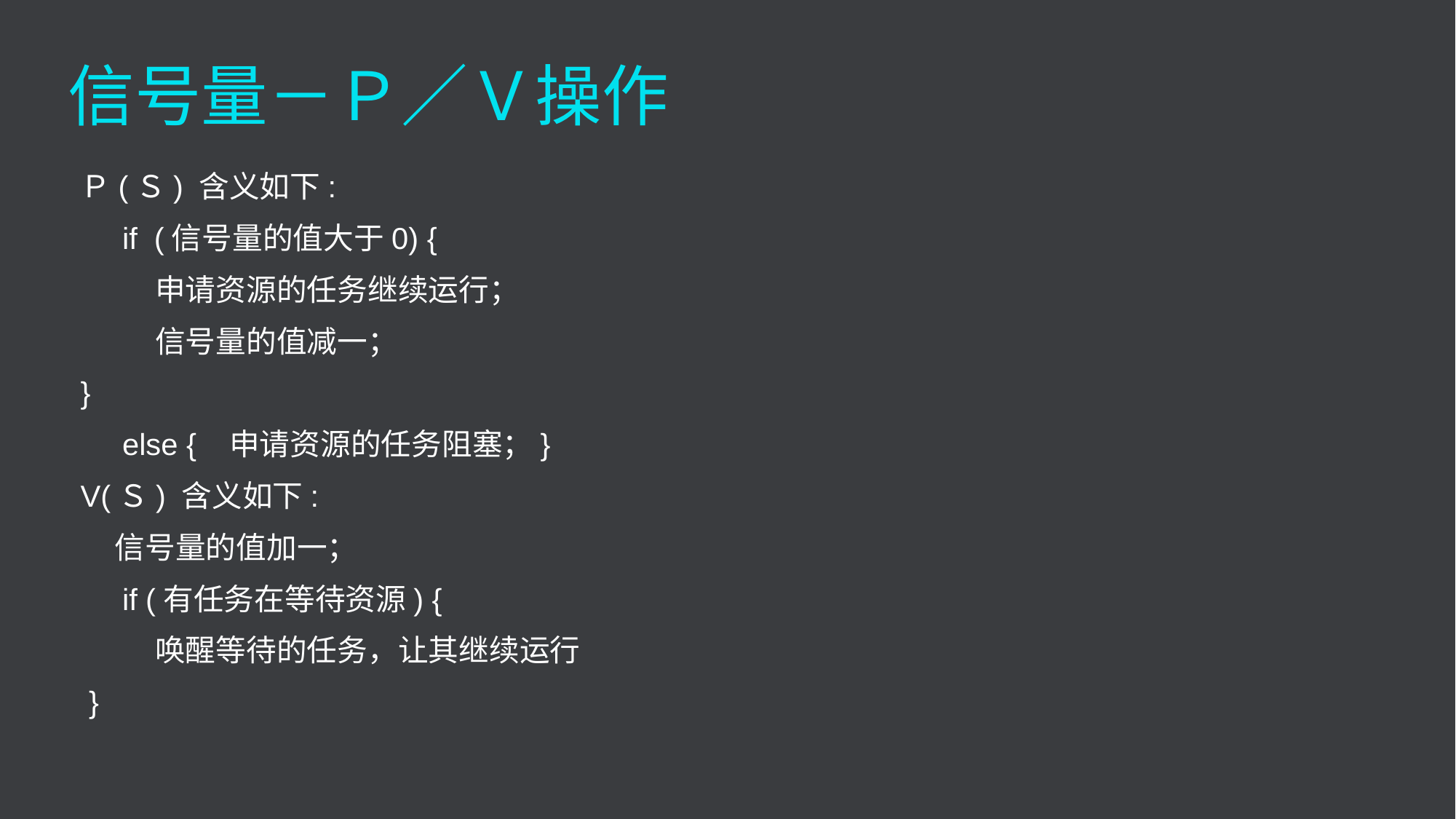

信号量－Ｐ／Ｖ操作
Ｐ(Ｓ) 含义如下:
     if  (信号量的值大于0) {
          申请资源的任务继续运行；
          信号量的值减一；
}
     else {   申请资源的任务阻塞；}
V(Ｓ) 含义如下:
    信号量的值加一；
     if (有任务在等待资源) {
          唤醒等待的任务，让其继续运行
 }